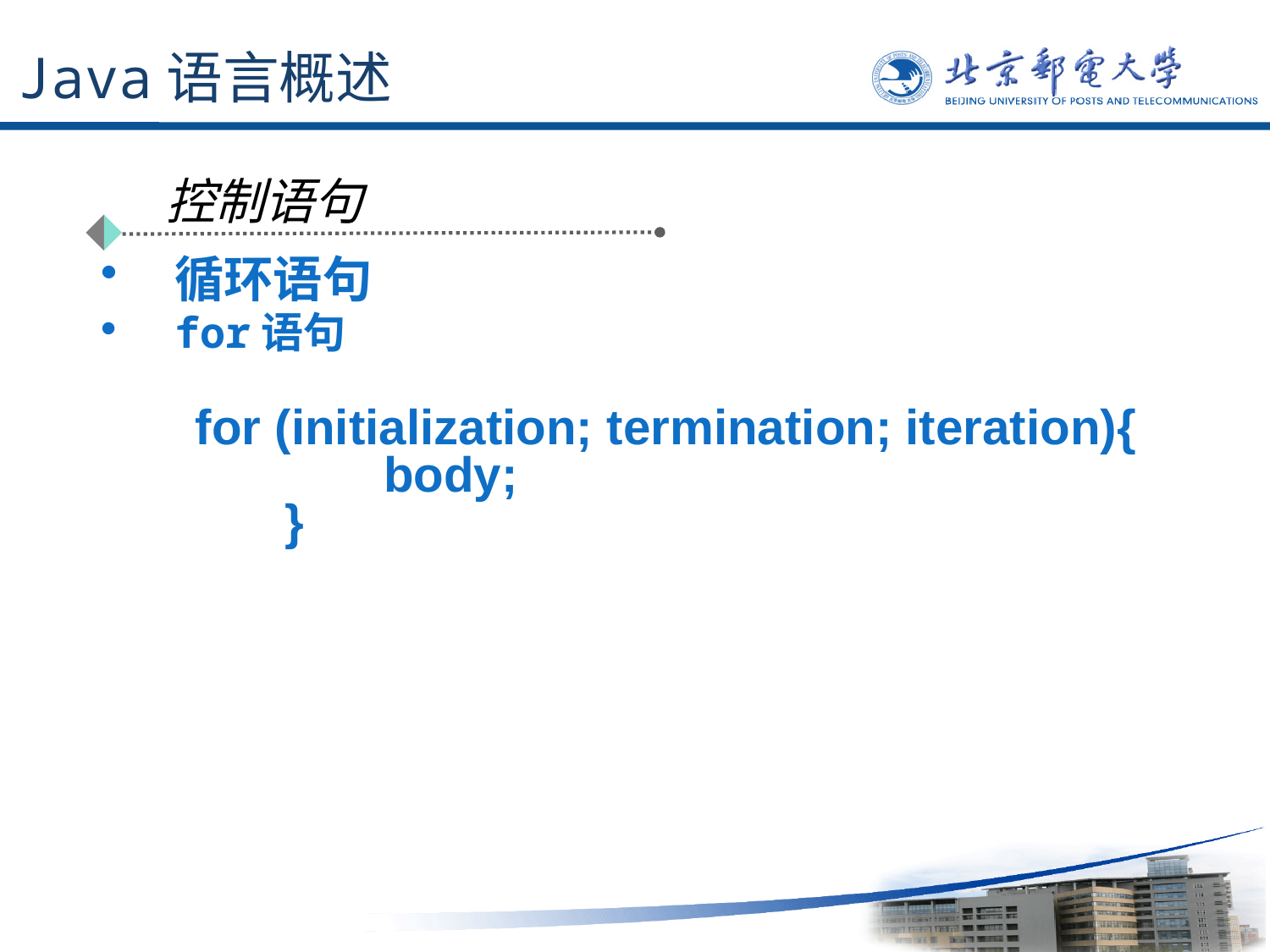

# Java语言概述

控制语句

循环语句
for语句
　　for (initialization; termination; iteration){
　　　　body;
　　}